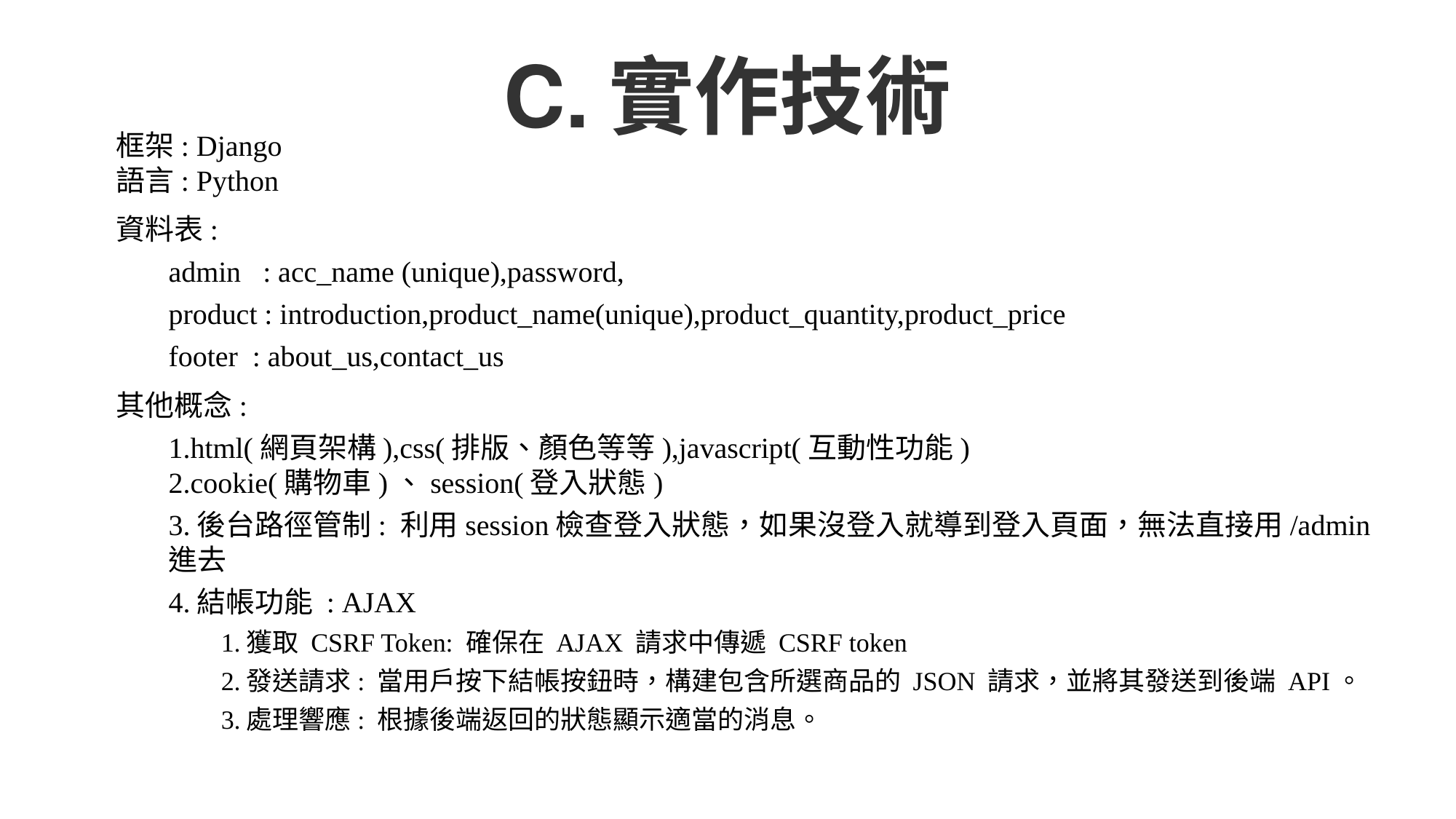

# C.實作技術
框架: Django
語言: Python
資料表:
admin   : acc_name (unique),password,
product : introduction,product_name(unique),product_quantity,product_price
footer  : about_us,contact_us
其他概念:
1.html(網頁架構),css(排版、顏色等等),javascript(互動性功能)
2.cookie(購物車)、session(登入狀態)
3.後台路徑管制: 利用session檢查登入狀態，如果沒登入就導到登入頁面，無法直接用/admin進去
4.結帳功能 : AJAX
1.獲取 CSRF Token: 確保在 AJAX 請求中傳遞 CSRF token
2.發送請求: 當用戶按下結帳按鈕時，構建包含所選商品的 JSON 請求，並將其發送到後端 API。
3.處理響應: 根據後端返回的狀態顯示適當的消息。